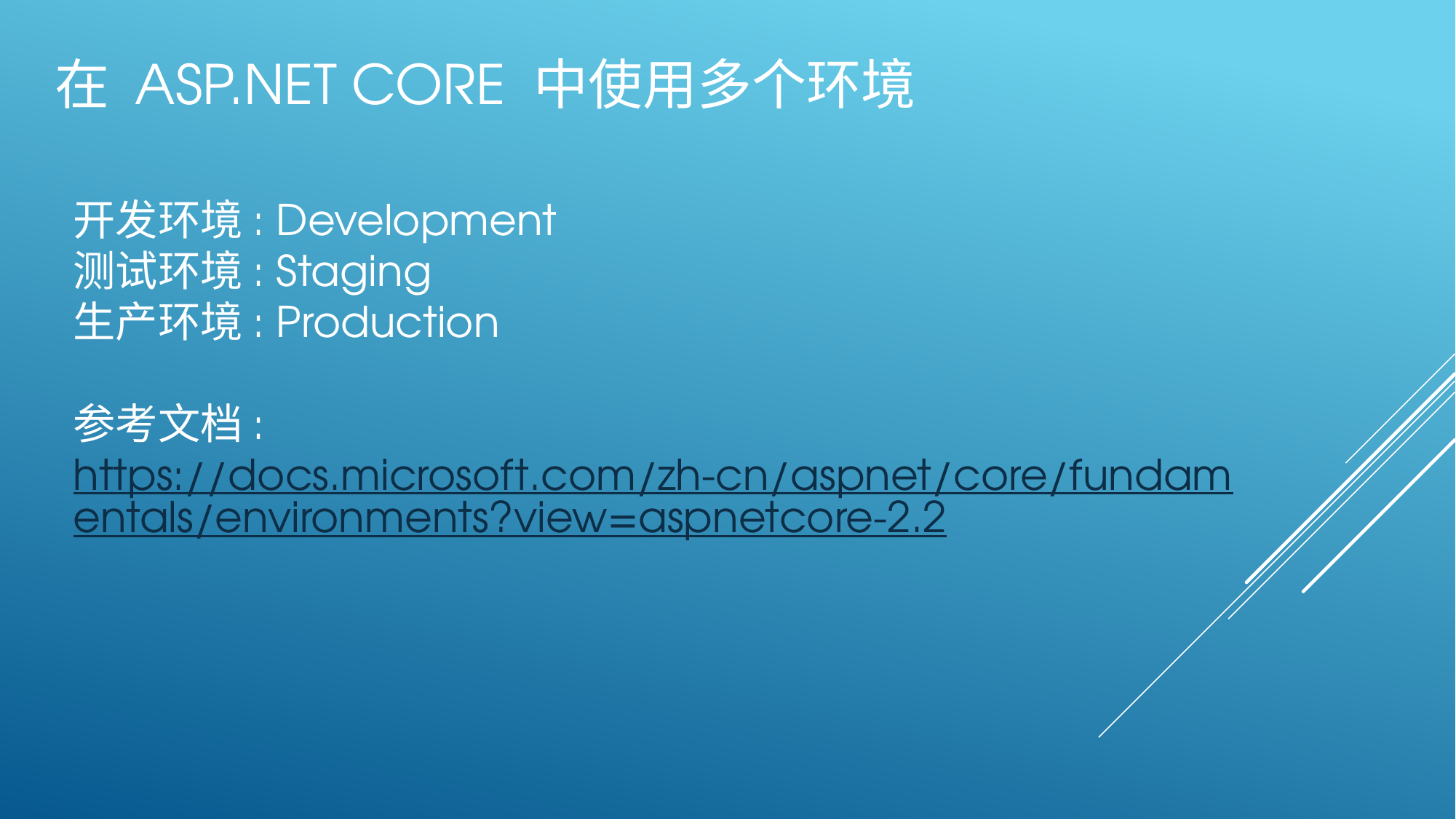

# 在 ASP.NET Core 中使用多个环境
开发环境: Development
测试环境: Staging
生产环境: Production

参考文档: https://docs.microsoft.com/zh-cn/aspnet/core/fundamentals/environments?view=aspnetcore-2.2